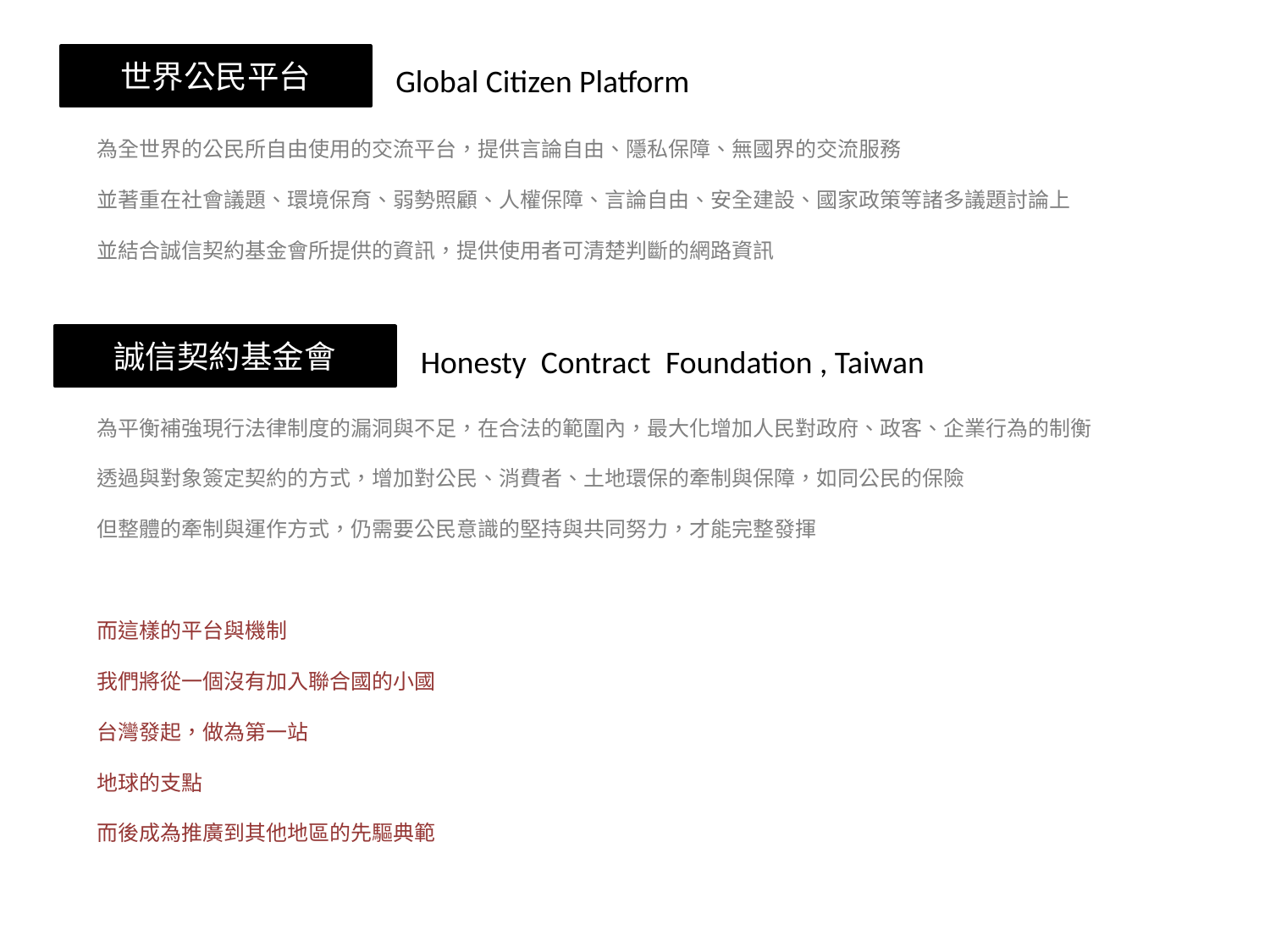

世界公民平台
Global Citizen Platform
為全世界的公民所自由使用的交流平台，提供言論自由、隱私保障、無國界的交流服務

並著重在社會議題、環境保育、弱勢照顧、人權保障、言論自由、安全建設、國家政策等諸多議題討論上

並結合誠信契約基金會所提供的資訊，提供使用者可清楚判斷的網路資訊

為平衡補強現行法律制度的漏洞與不足，在合法的範圍內，最大化增加人民對政府、政客、企業行為的制衡

透過與對象簽定契約的方式，增加對公民、消費者、土地環保的牽制與保障，如同公民的保險

但整體的牽制與運作方式，仍需要公民意識的堅持與共同努力，才能完整發揮

而這樣的平台與機制

我們將從一個沒有加入聯合國的小國
台灣發起，做為第一站

地球的支點

而後成為推廣到其他地區的先驅典範

誠信契約基金會
Honesty  Contract  Foundation , Taiwan